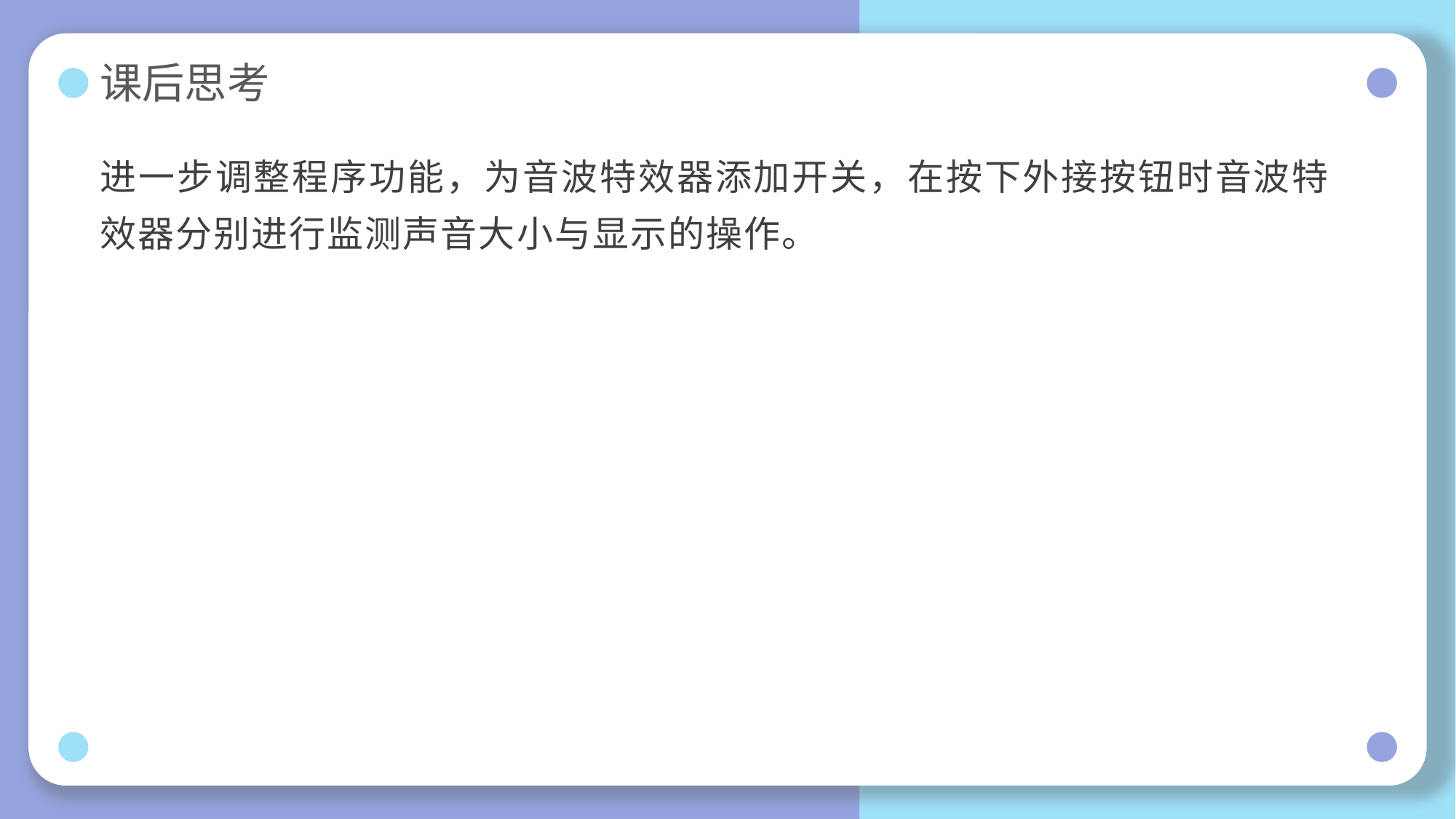

# 课后思考
进一步调整程序功能，为音波特效器添加开关，在按下外接按钮时音波特效器分别进行监测声音大小与显示的操作。